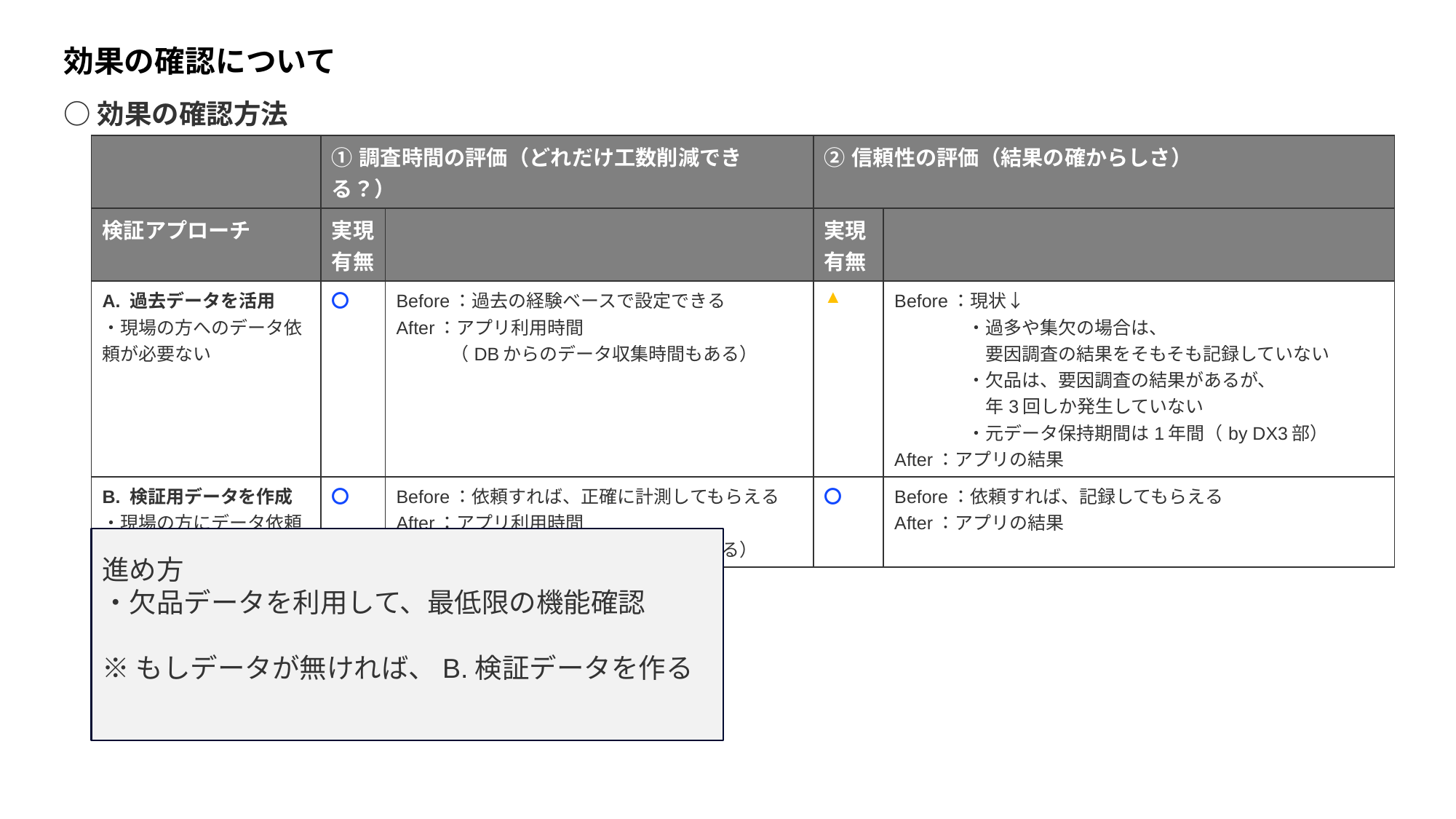

効果の確認について
○効果の確認方法
|  | ➀調査時間の評価（どれだけ工数削減できる？） |  | ➁信頼性の評価（結果の確からしさ） |  |
| --- | --- | --- | --- | --- |
| 検証アプローチ | 実現有無 |  | 実現 有無 |  |
| A. 過去データを活用 ・現場の方へのデータ依頼が必要ない | 〇 | Before：過去の経験ベースで設定できる After：アプリ利用時間 　　　（DBからのデータ収集時間もある） | ▲ | Before：現状↓ 　　　　・過多や集欠の場合は、 　　　　　要因調査の結果をそもそも記録していない 　　　　・欠品は、要因調査の結果があるが、 　　　　　年3回しか発生していない 　　　　・元データ保持期間は1年間（by DX3部） After：アプリの結果 |
| B. 検証用データを作成 ・現場の方にデータ依頼をする | 〇 | Before：依頼すれば、正確に計測してもらえる After：アプリ利用時間 　　　（DBからのデータ収集時間もある） | 〇 | Before：依頼すれば、記録してもらえる After：アプリの結果 |
進め方
・欠品データを利用して、最低限の機能確認

※もしデータが無ければ、B.検証データを作る